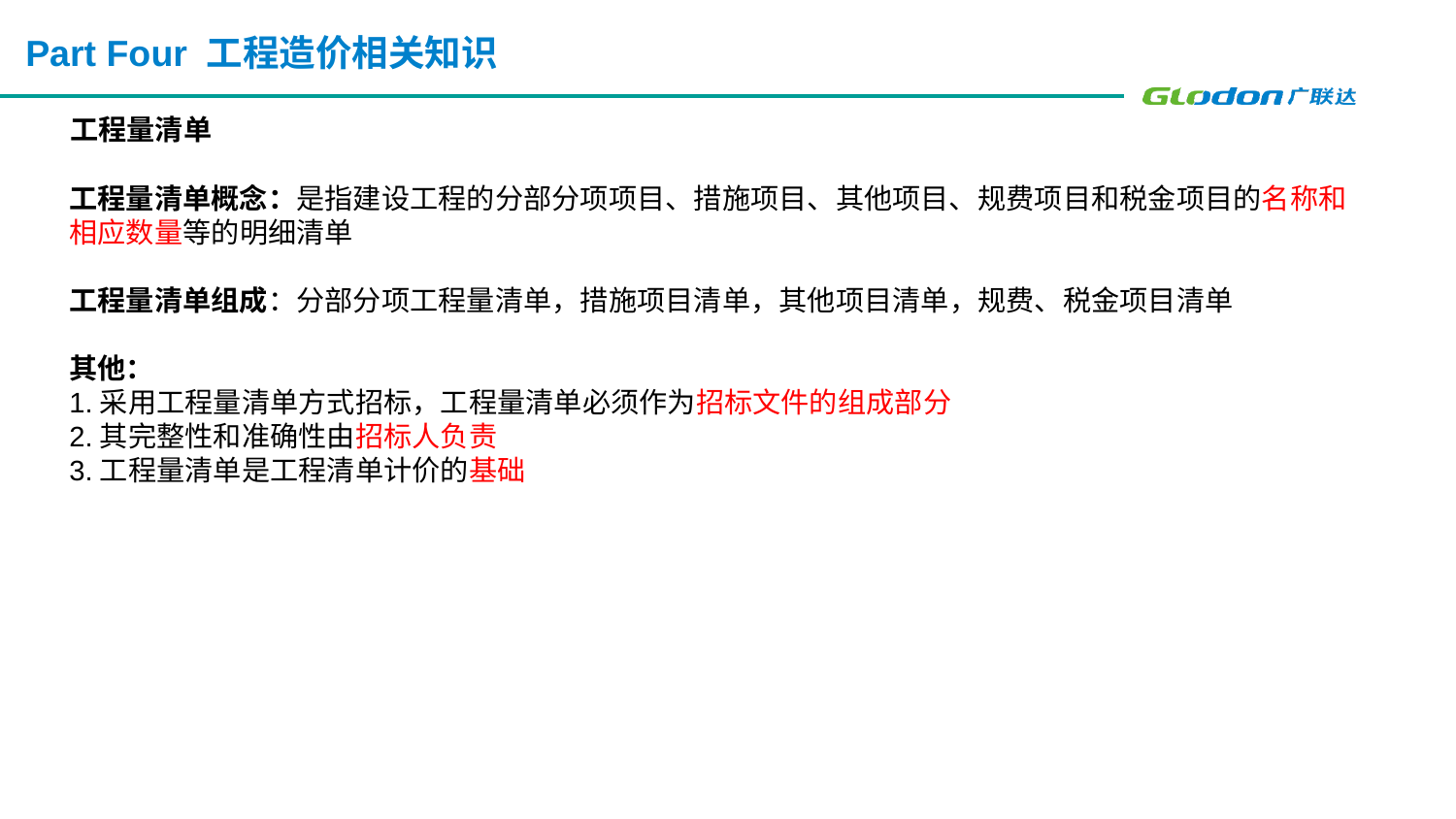

Part Four 工程造价相关知识
工程量清单
工程量清单概念：是指建设工程的分部分项项目、措施项目、其他项目、规费项目和税金项目的名称和相应数量等的明细清单

工程量清单组成：分部分项工程量清单，措施项目清单，其他项目清单，规费、税金项目清单

其他：
1.采用工程量清单方式招标，工程量清单必须作为招标文件的组成部分
2.其完整性和准确性由招标人负责
3.工程量清单是工程清单计价的基础